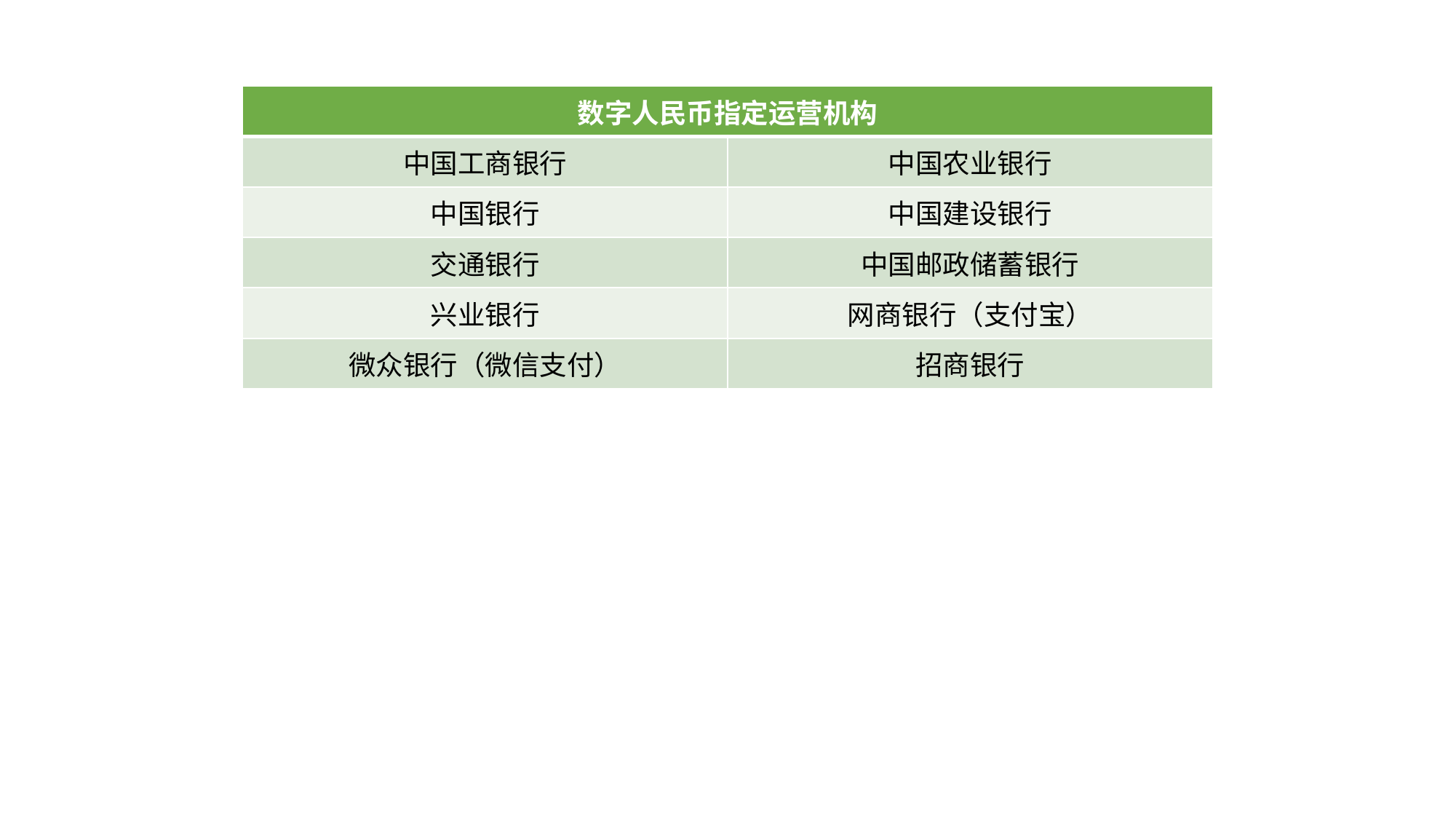

| 数字人民币指定运营机构 |  |
| --- | --- |
| 中国工商银行 | 中国农业银行 |
| 中国银行 | 中国建设银行 |
| 交通银行 | 中国邮政储蓄银行 |
| 兴业银行 | 网商银行（支付宝） |
| 微众银行（微信支付） | 招商银行 |